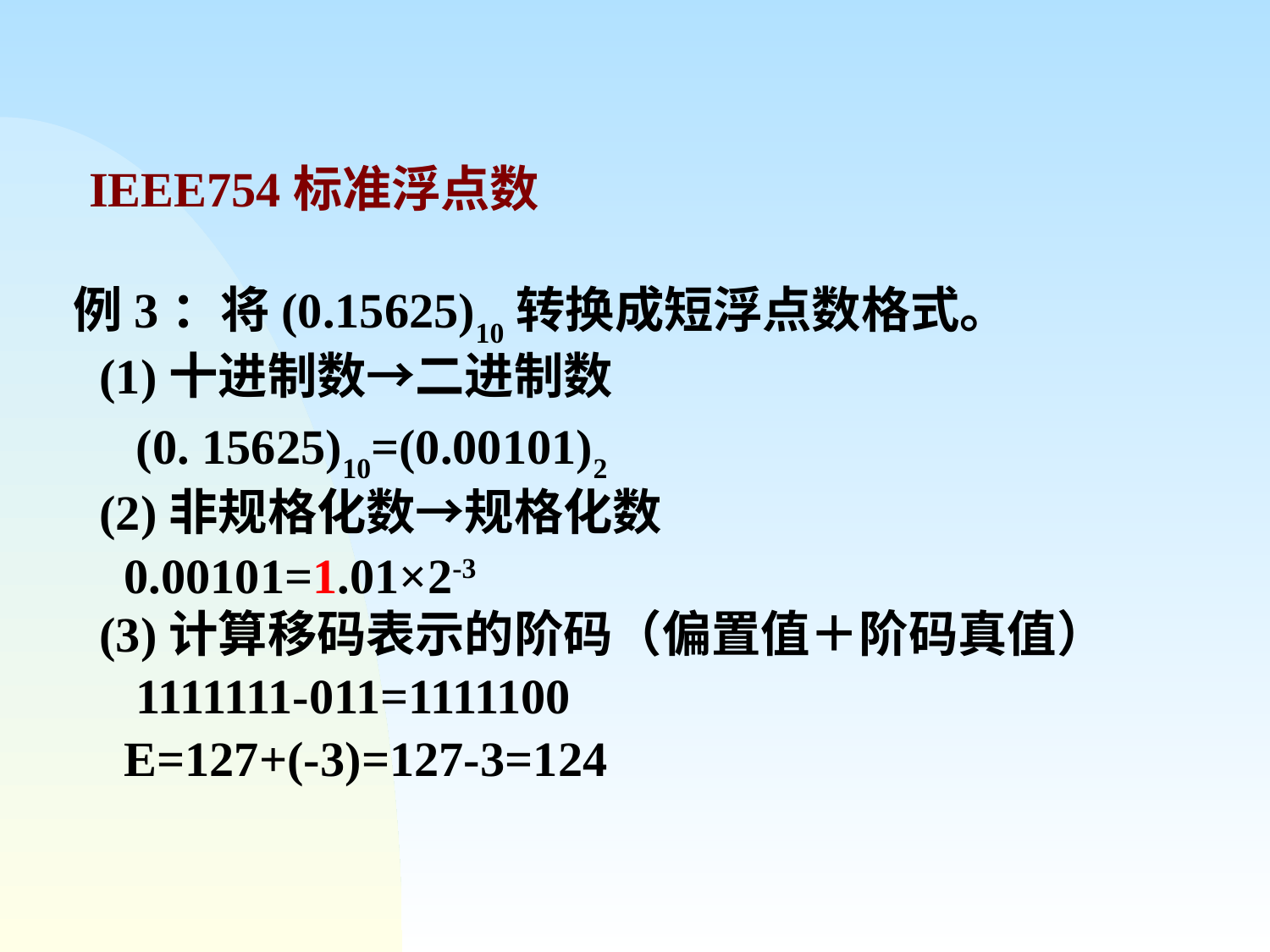

IEEE754标准浮点数
 例3：将(0.15625)10转换成短浮点数格式。
    (1)十进制数→二进制数
       (0. 15625)10=(0.00101)2
    (2)非规格化数→规格化数
      0.00101=1.01×2-3
    (3)计算移码表示的阶码（偏置值＋阶码真值）
       1111111-011=1111100
      E=127+(-3)=127-3=124